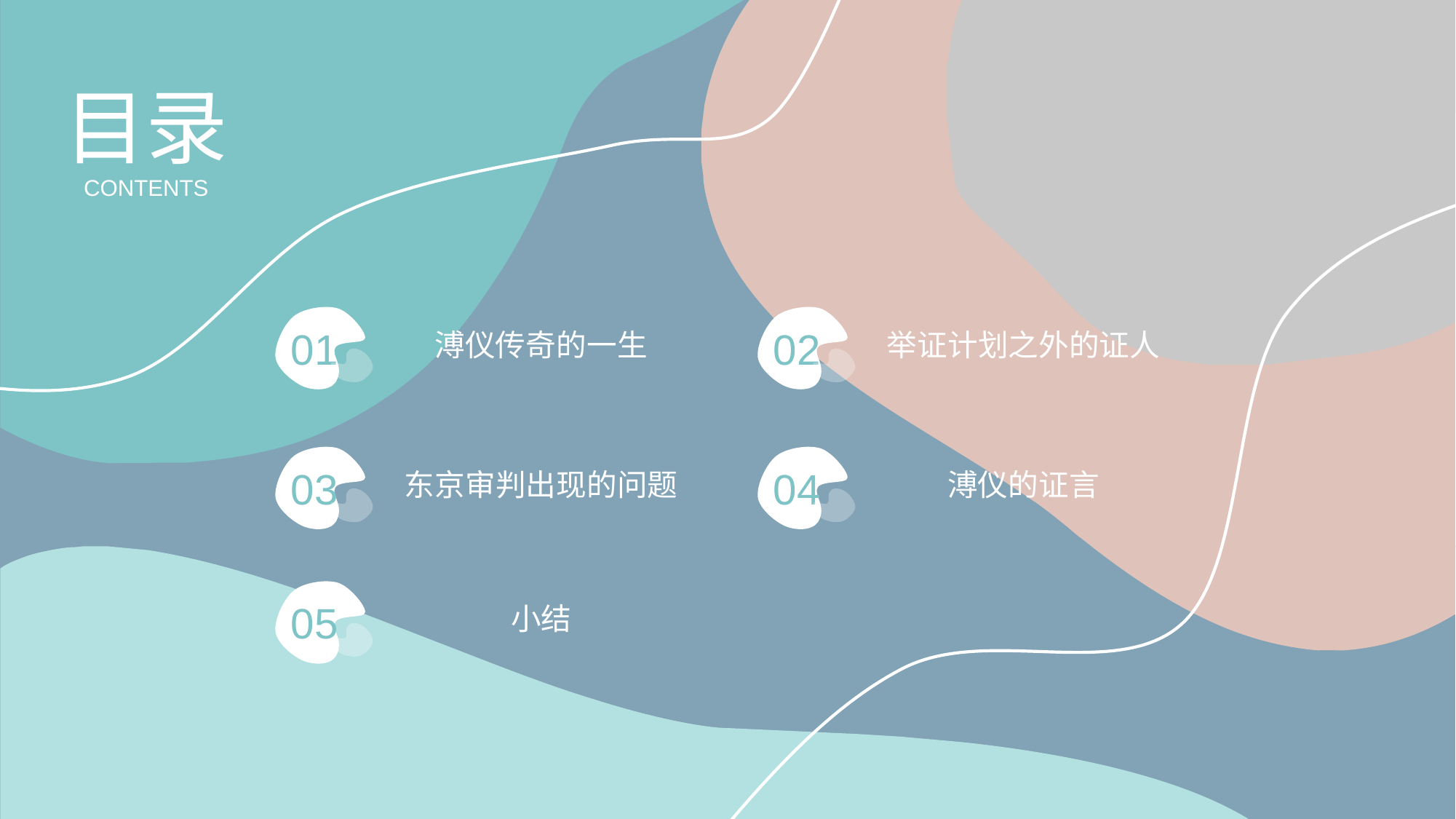

51PPT模板网   www.51pp tmoban.com

目录
https://www.ypppt.com/
CONTENTS

01
溥仪传奇的一生

02
举证计划之外的证人

03
东京审判出现的问题

04
溥仪的证言

05
小结